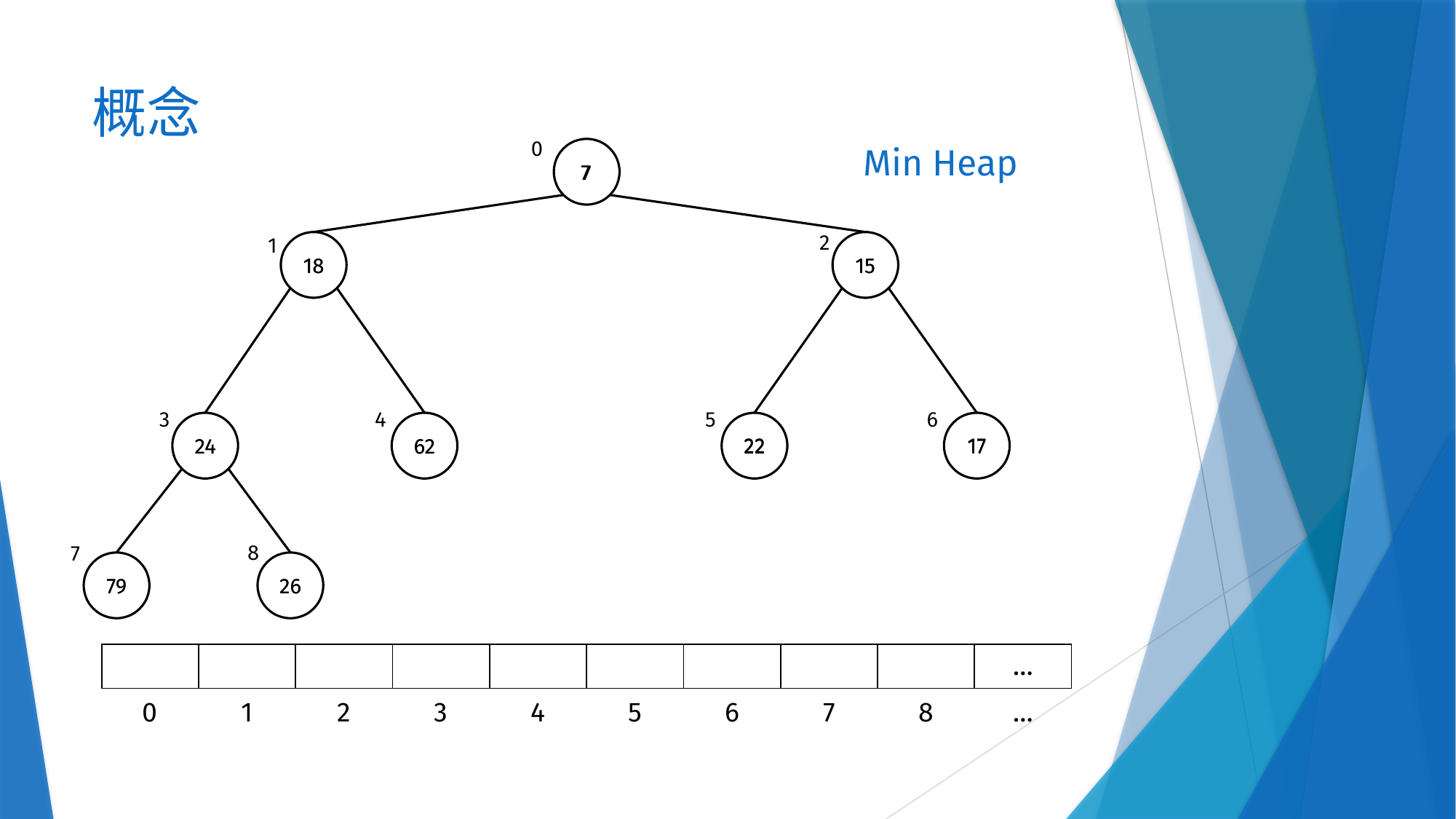

# 概念
0
Min Heap
7
7
2
1
18
15
18
15
4
5
6
3
62
24
17
22
22
17
62
24
8
7
26
79
79
26
|  |  |  |  |  |  |  |  |  | … |
| --- | --- | --- | --- | --- | --- | --- | --- | --- | --- |
| 0 | 1 | 2 | 3 | 4 | 5 | 6 | 7 | 8 | … |
| --- | --- | --- | --- | --- | --- | --- | --- | --- | --- |